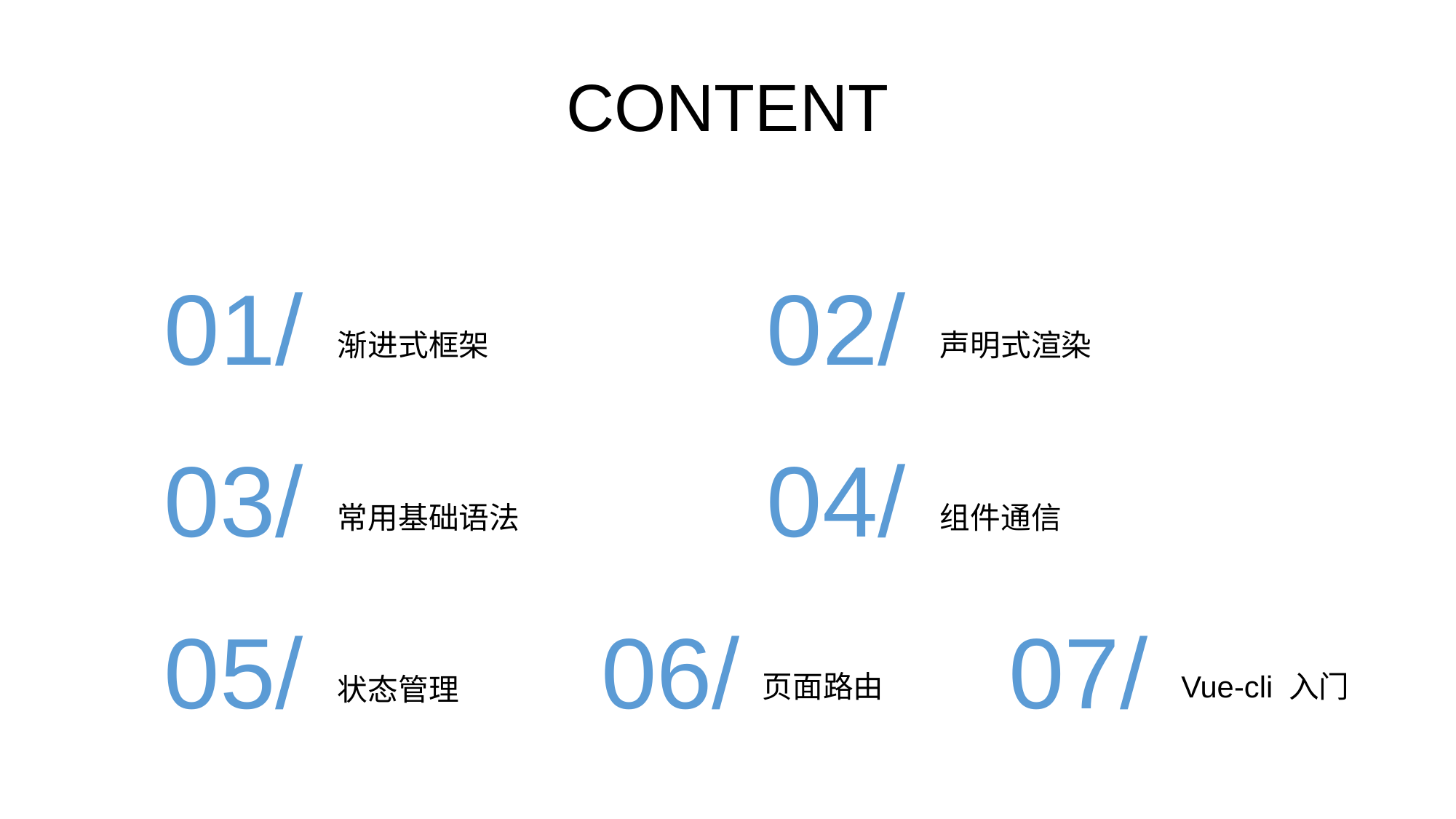

CONTENT
01/
02/
声明式渲染
渐进式框架
03/
04/
常用基础语法
组件通信
05/
06/
07/
页面路由
Vue-cli 入门
状态管理